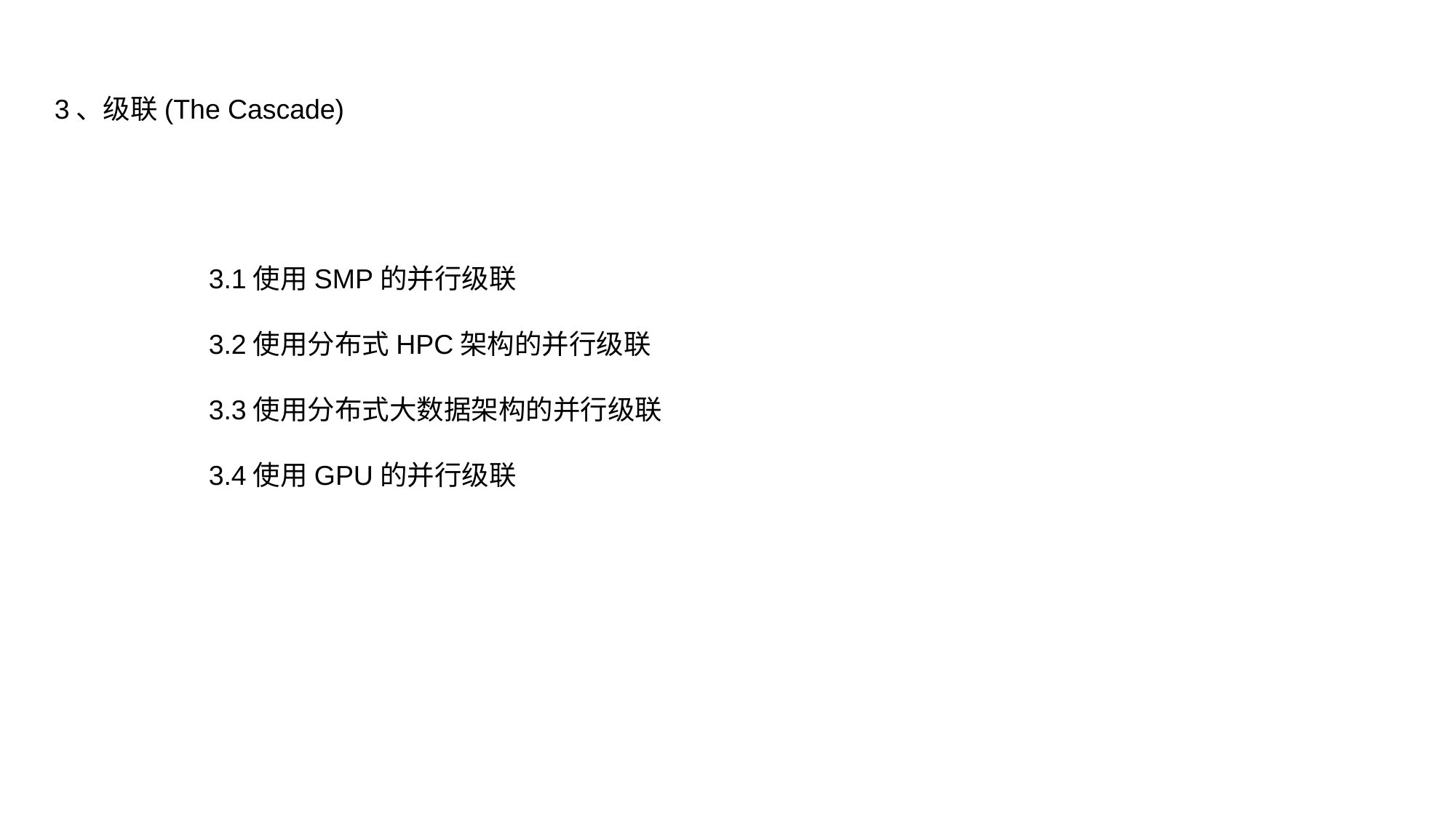

3、级联(The Cascade)

	3.1使用SMP的并行级联

	3.2使用分布式HPC架构的并行级联

	3.3使用分布式大数据架构的并行级联

	3.4使用GPU的并行级联